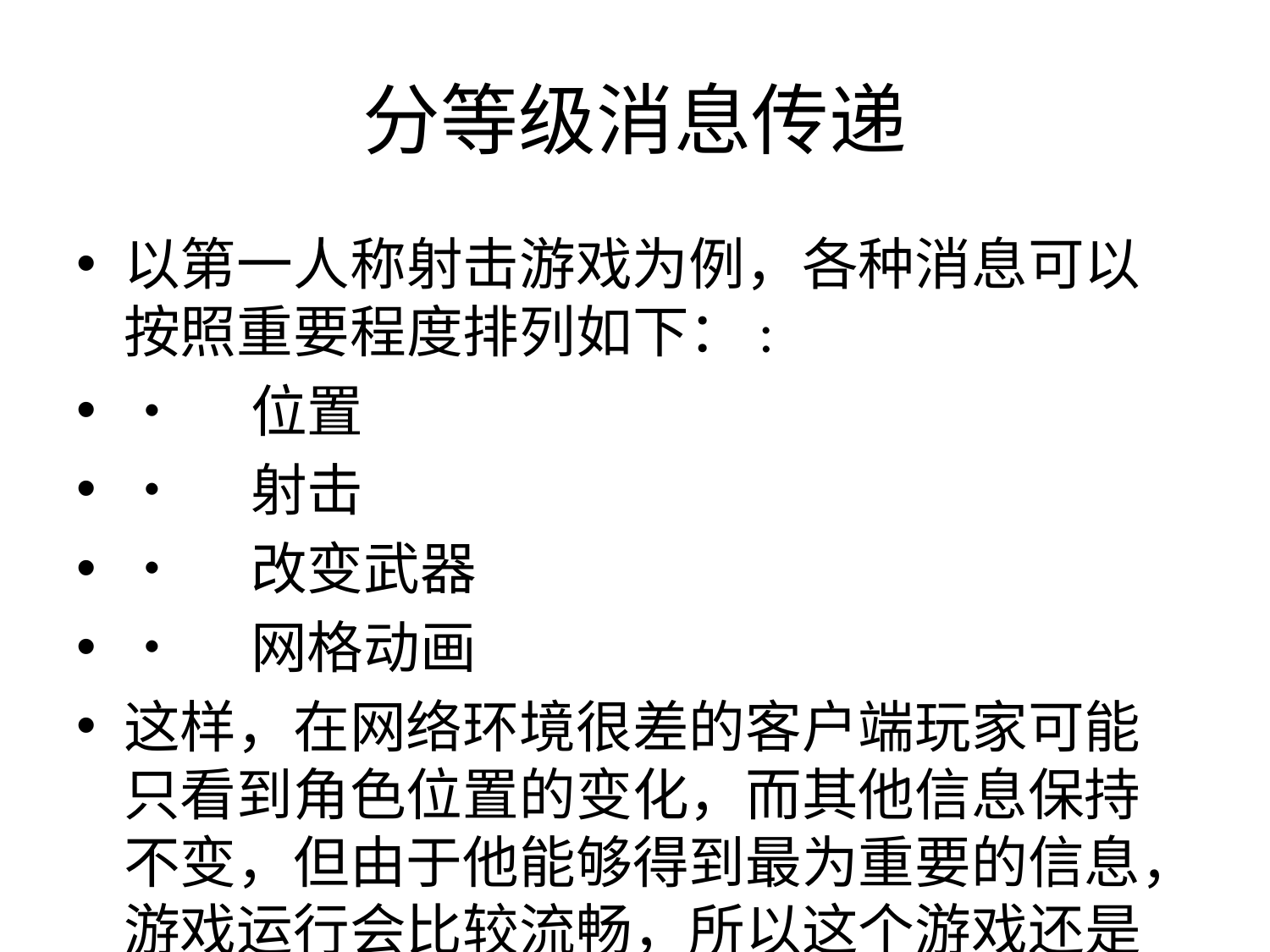

# 分等级消息传递
以第一人称射击游戏为例，各种消息可以按照重要程度排列如下：:
•	位置
•	射击
•	改变武器
•	网格动画
这样，在网络环境很差的客户端玩家可能只看到角色位置的变化，而其他信息保持不变，但由于他能够得到最为重要的信息，游戏运行会比较流畅，所以这个游戏还是能够玩下去的。